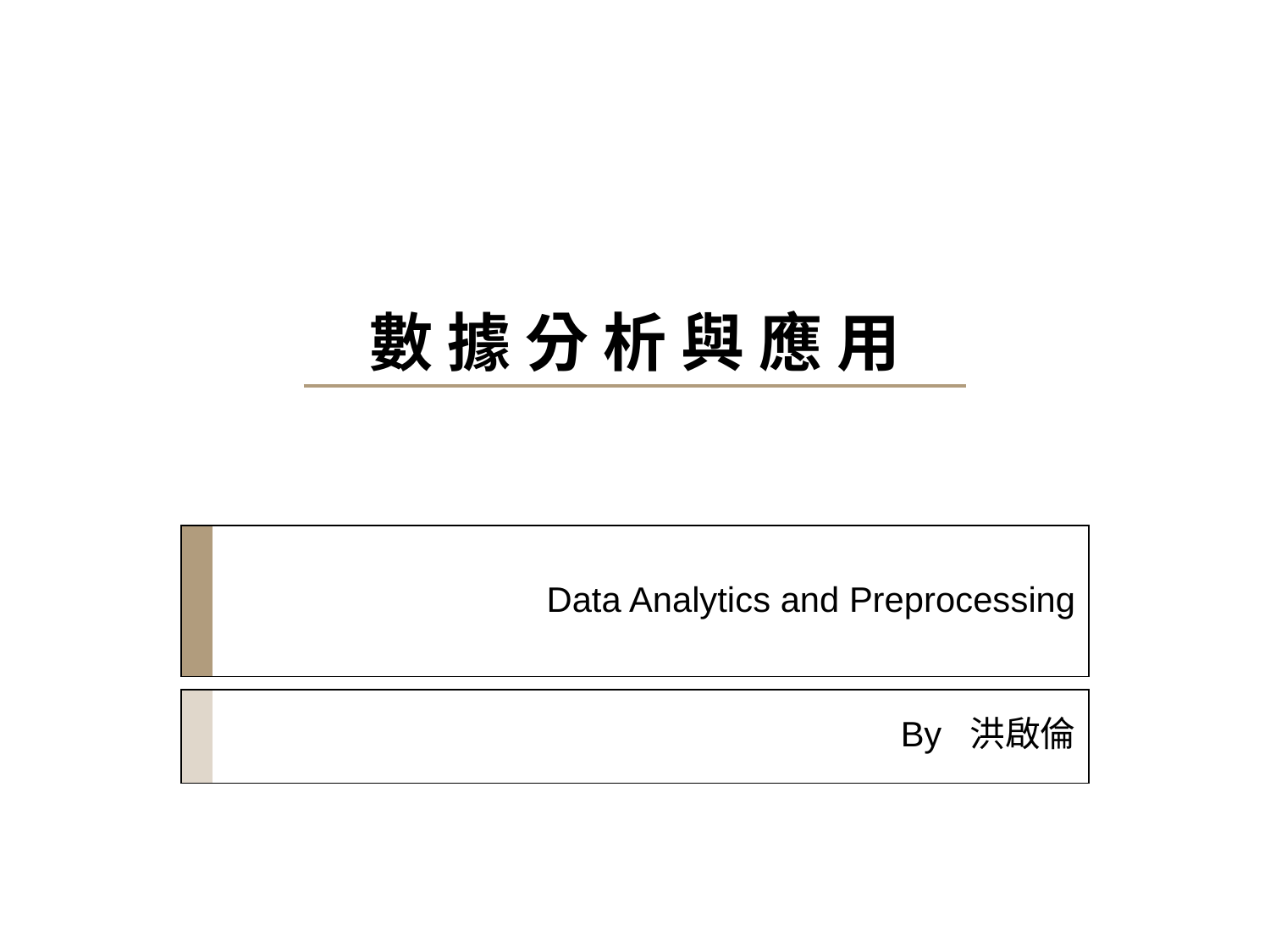

# 數 據 分 析 與 應 用
Data Analytics and Preprocessing
By  洪啟倫